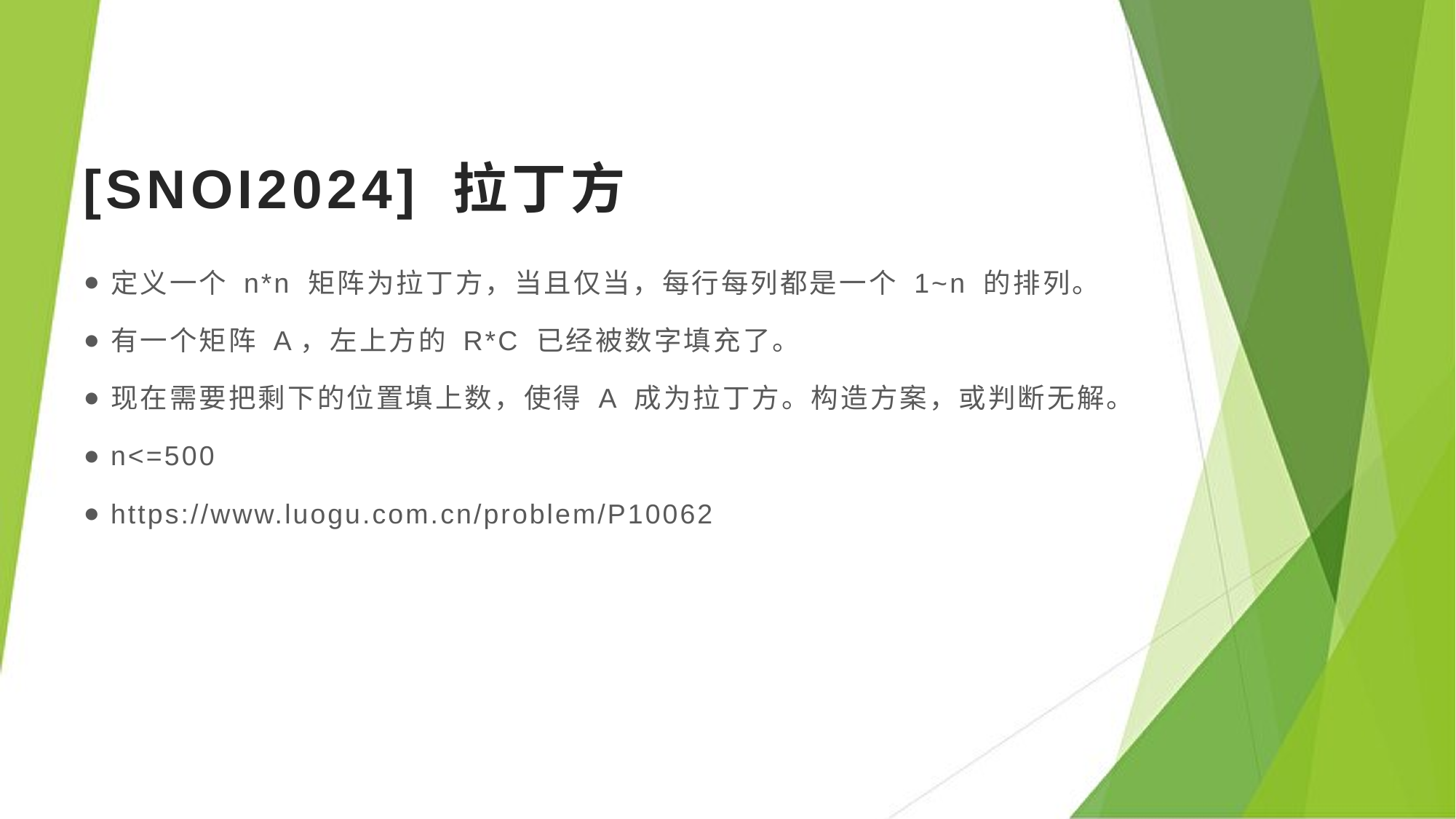

# [SNOI2024] 拉丁方
定义一个 n*n 矩阵为拉丁方，当且仅当，每行每列都是一个 1~n 的排列。
有一个矩阵 A，左上方的 R*C 已经被数字填充了。
现在需要把剩下的位置填上数，使得 A 成为拉丁方。构造方案，或判断无解。
n<=500
https://www.luogu.com.cn/problem/P10062